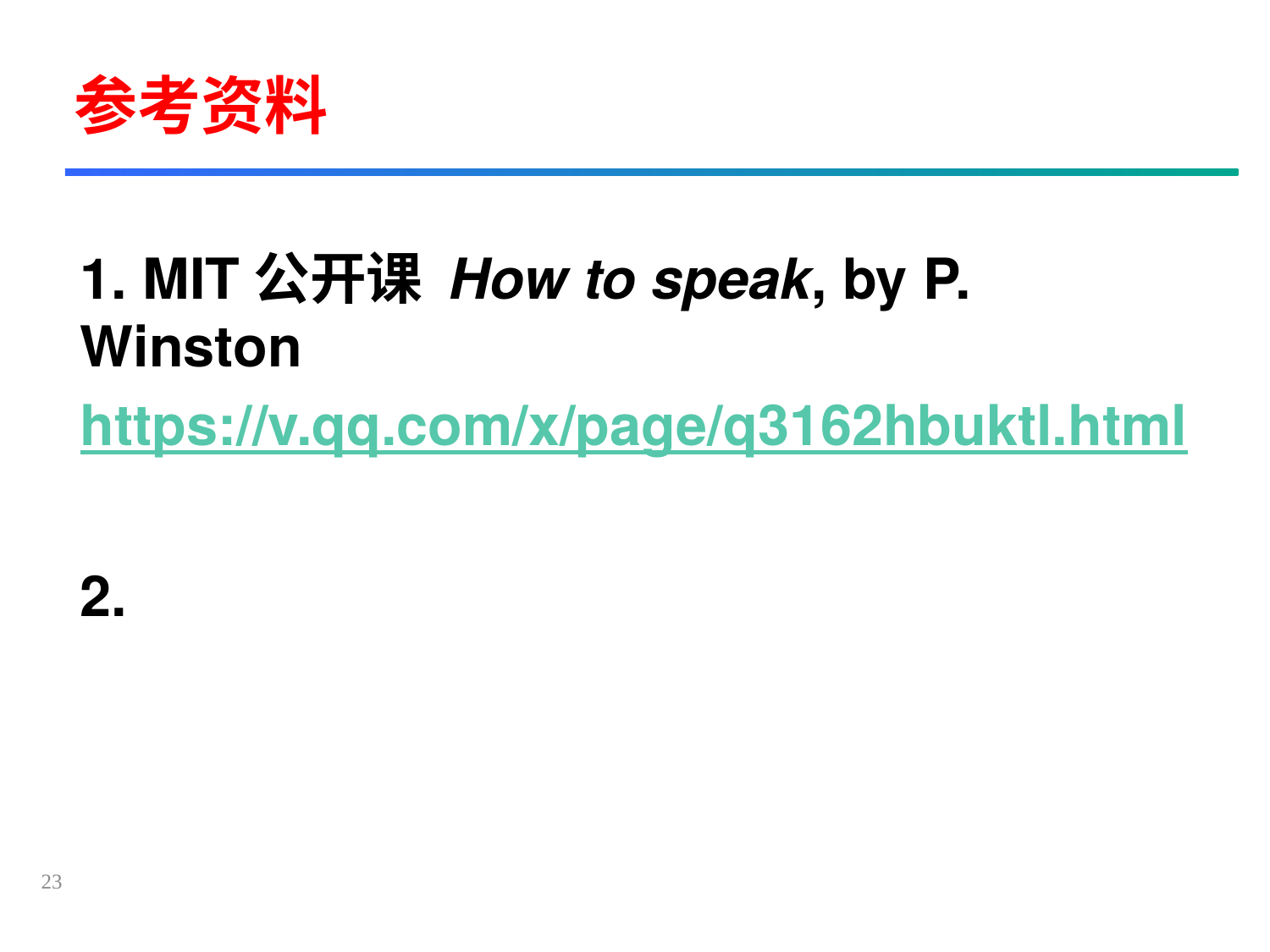

# 参考资料
1. MIT公开课 How to speak, by P. Winston
https://v.qq.com/x/page/q3162hbuktl.html

2.

23